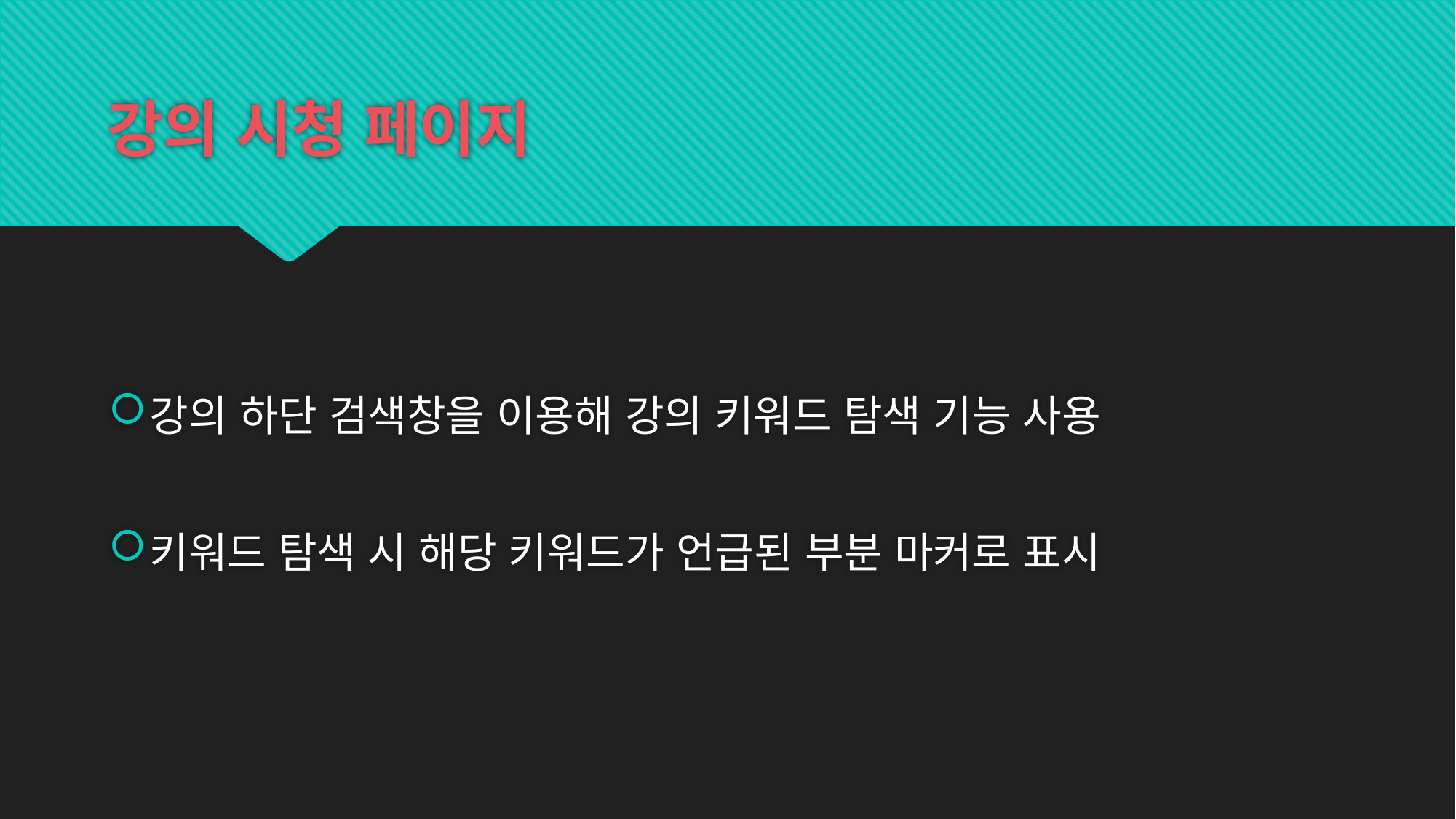

# 강의 시청 페이지
강의 하단 검색창을 이용해 강의 키워드 탐색 기능 사용

키워드 탐색 시 해당 키워드가 언급된 부분 마커로 표시